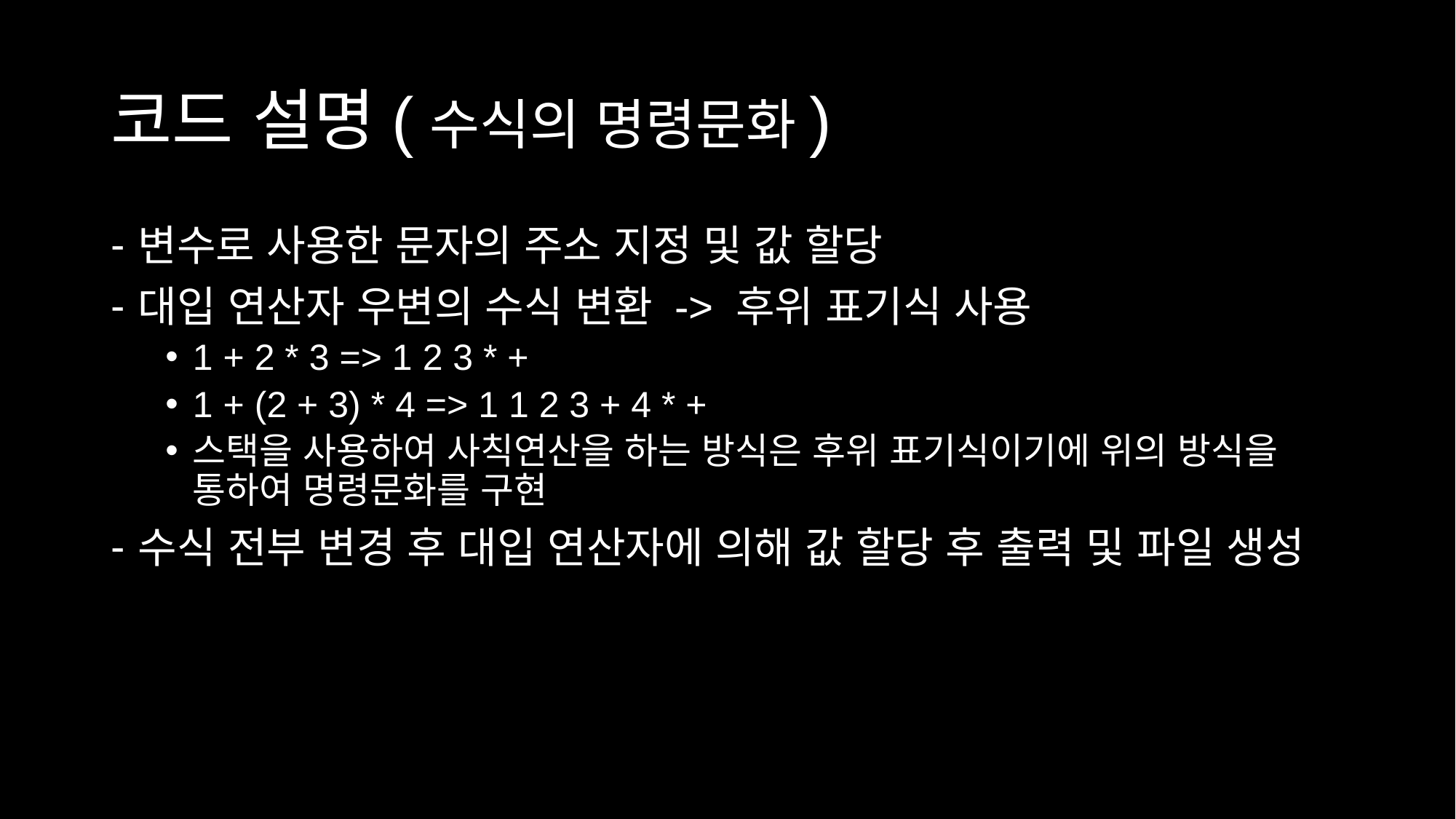

# 코드 설명(수식의 명령문화)
변수로 사용한 문자의 주소 지정 및 값 할당
대입 연산자 우변의 수식 변환 -> 후위 표기식 사용
1 + 2 * 3 => 1 2 3 * +
1 + (2 + 3) * 4 => 1 1 2 3 + 4 * +
스택을 사용하여 사칙연산을 하는 방식은 후위 표기식이기에 위의 방식을 통하여 명령문화를 구현
수식 전부 변경 후 대입 연산자에 의해 값 할당 후 출력 및 파일 생성